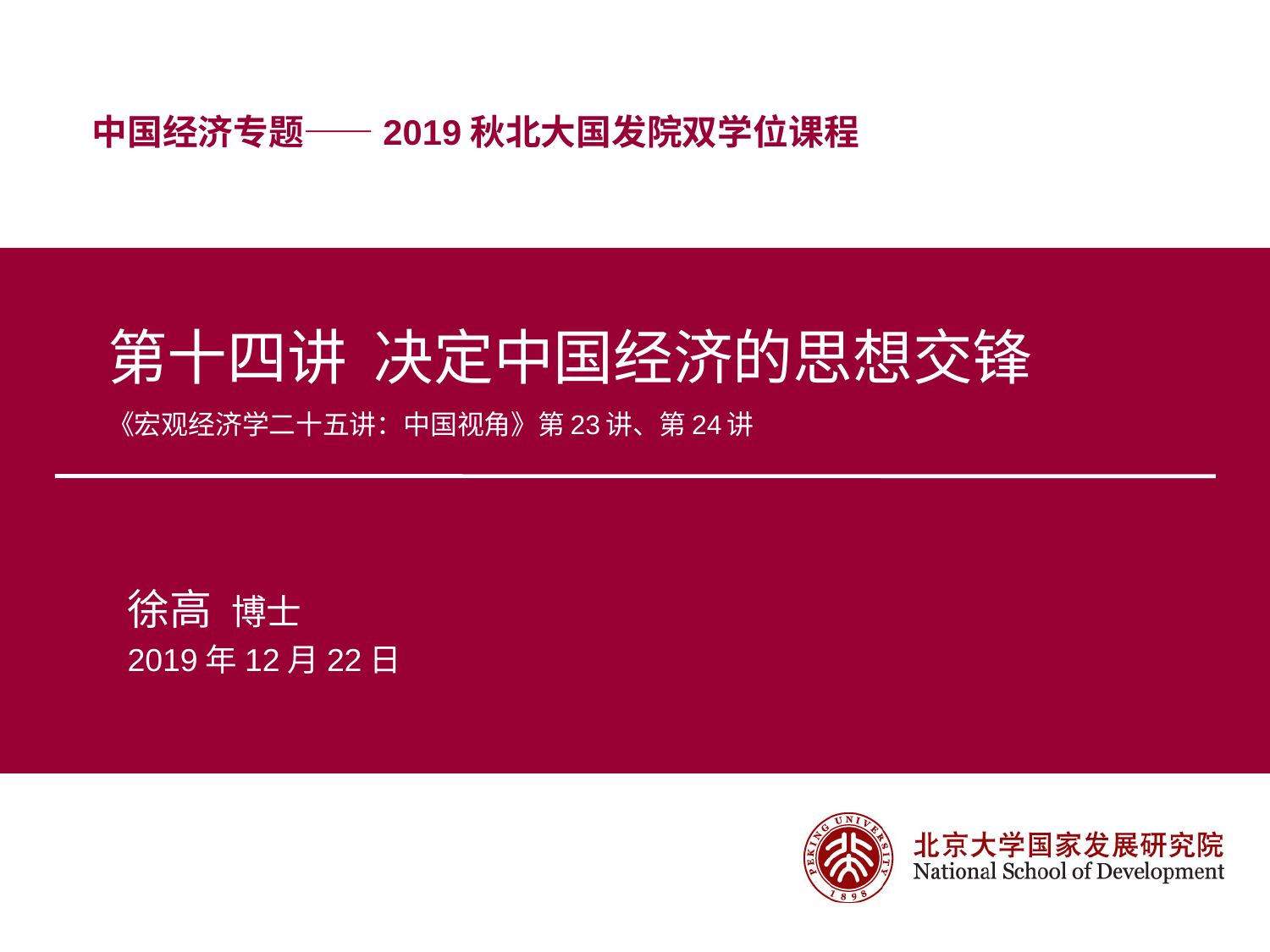

# 第十四讲  决定中国经济的思想交锋 《宏观经济学二十五讲：中国视角》第23讲、第24讲

徐高  博士
2019年12月22日